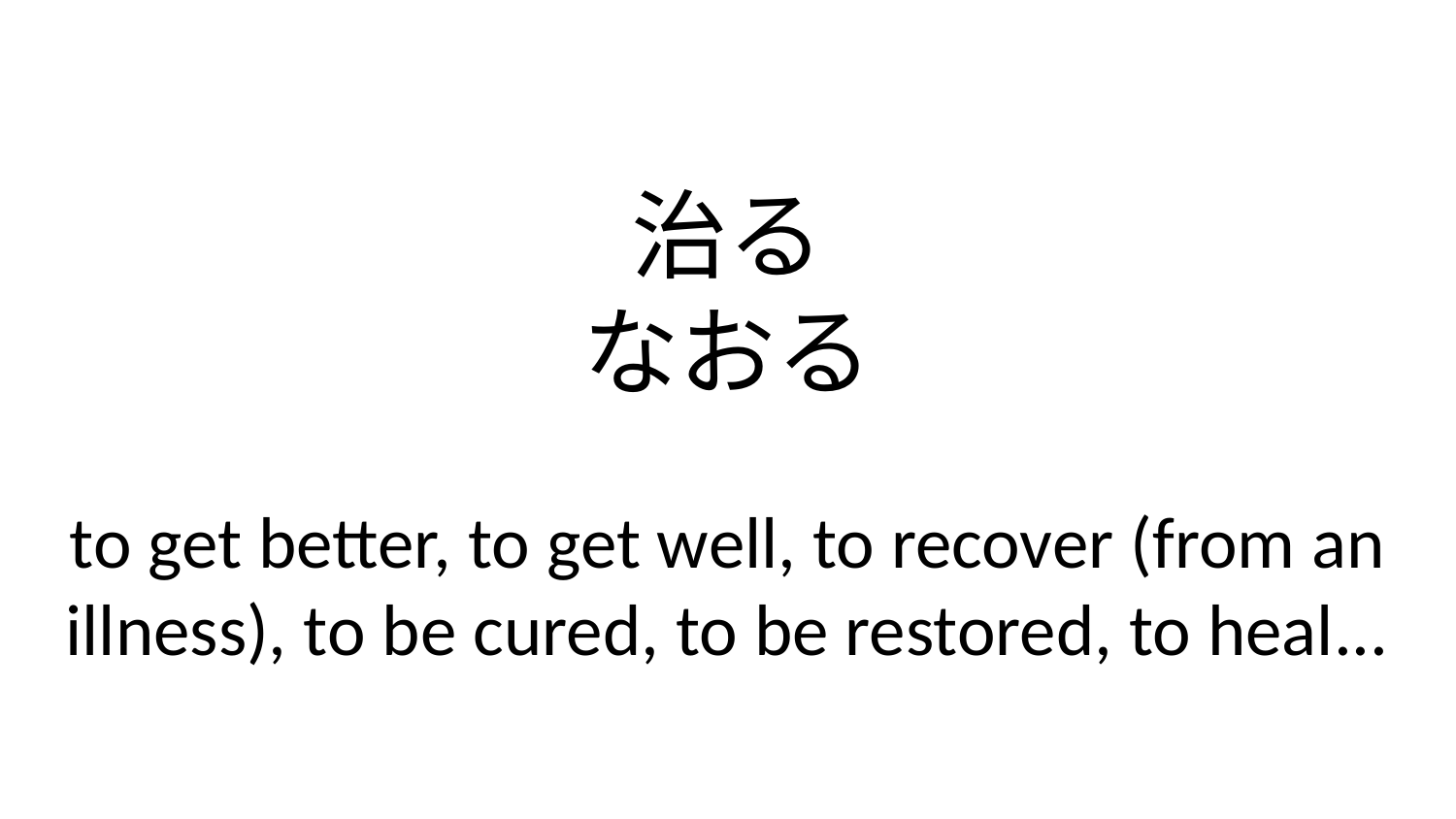

治る
なおる
to get better, to get well, to recover (from an illness), to be cured, to be restored, to heal...